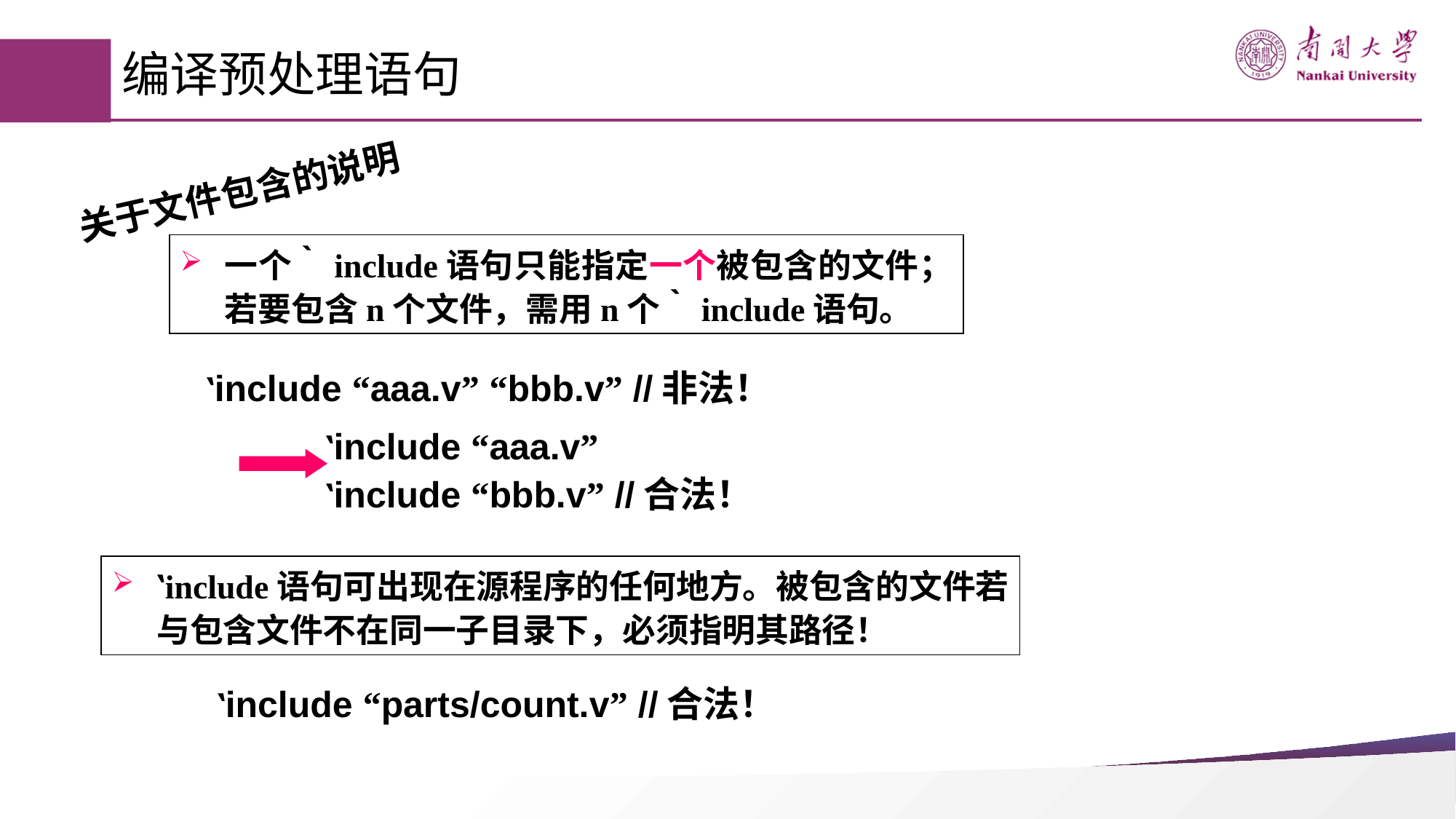

# 编译预处理语句
关于文件包含的说明
一个‵include语句只能指定一个被包含的文件；若要包含n个文件，需用n个‵include语句。
‵include “aaa.v” “bbb.v” //非法！
‵include “aaa.v”
‵include “bbb.v” //合法！

‵include语句可出现在源程序的任何地方。被包含的文件若与包含文件不在同一子目录下，必须指明其路径！
‵include “parts/count.v” //合法！